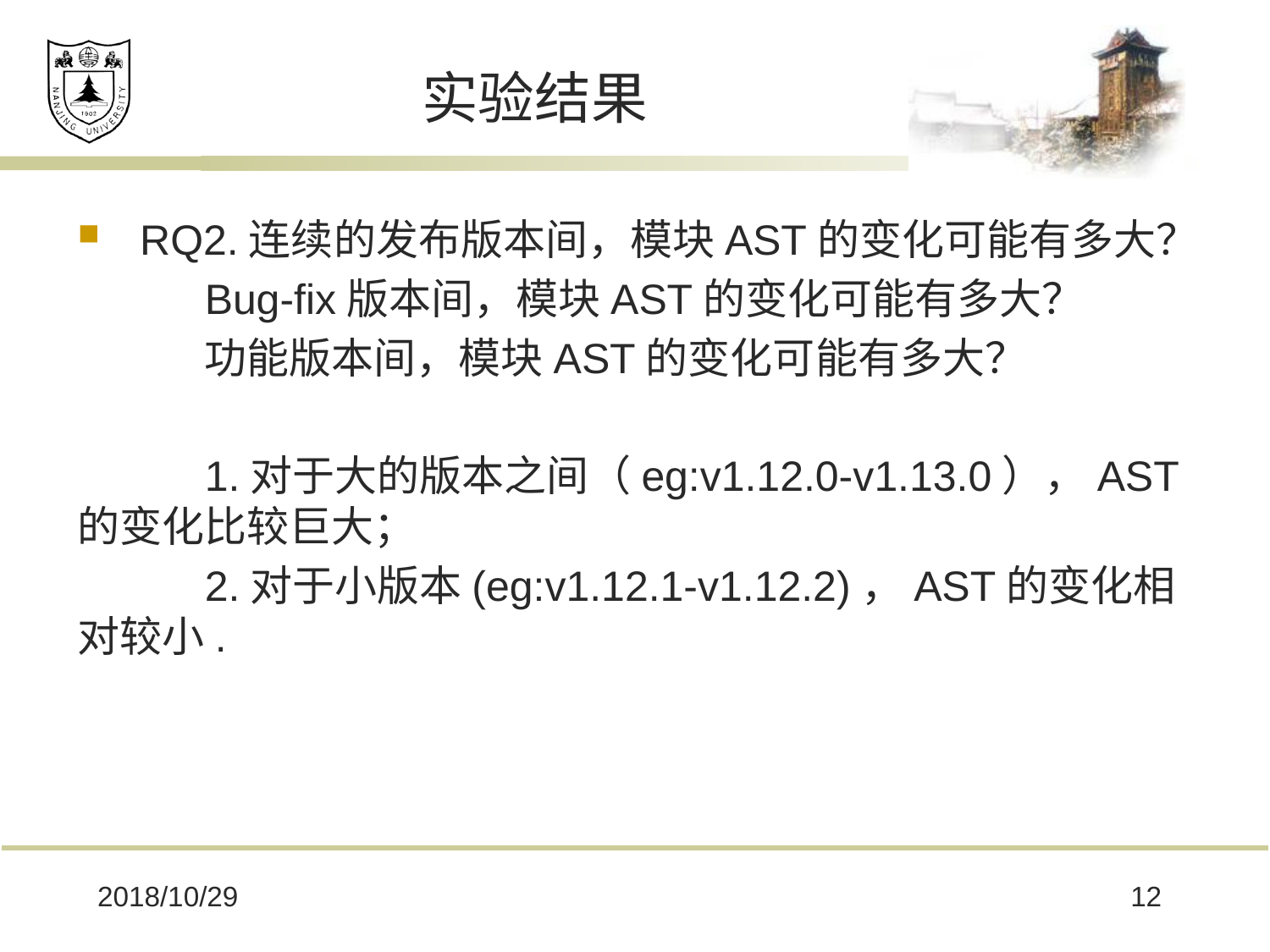

# 实验结果
RQ2.连续的发布版本间，模块AST的变化可能有多大？
	Bug-fix版本间，模块AST的变化可能有多大？
	功能版本间，模块AST的变化可能有多大？

          	1.对于大的版本之间（eg:v1.12.0-v1.13.0），AST的变化比较巨大；
	2.对于小版本(eg:v1.12.1-v1.12.2)，AST的变化相对较小.

2018/10/29
12